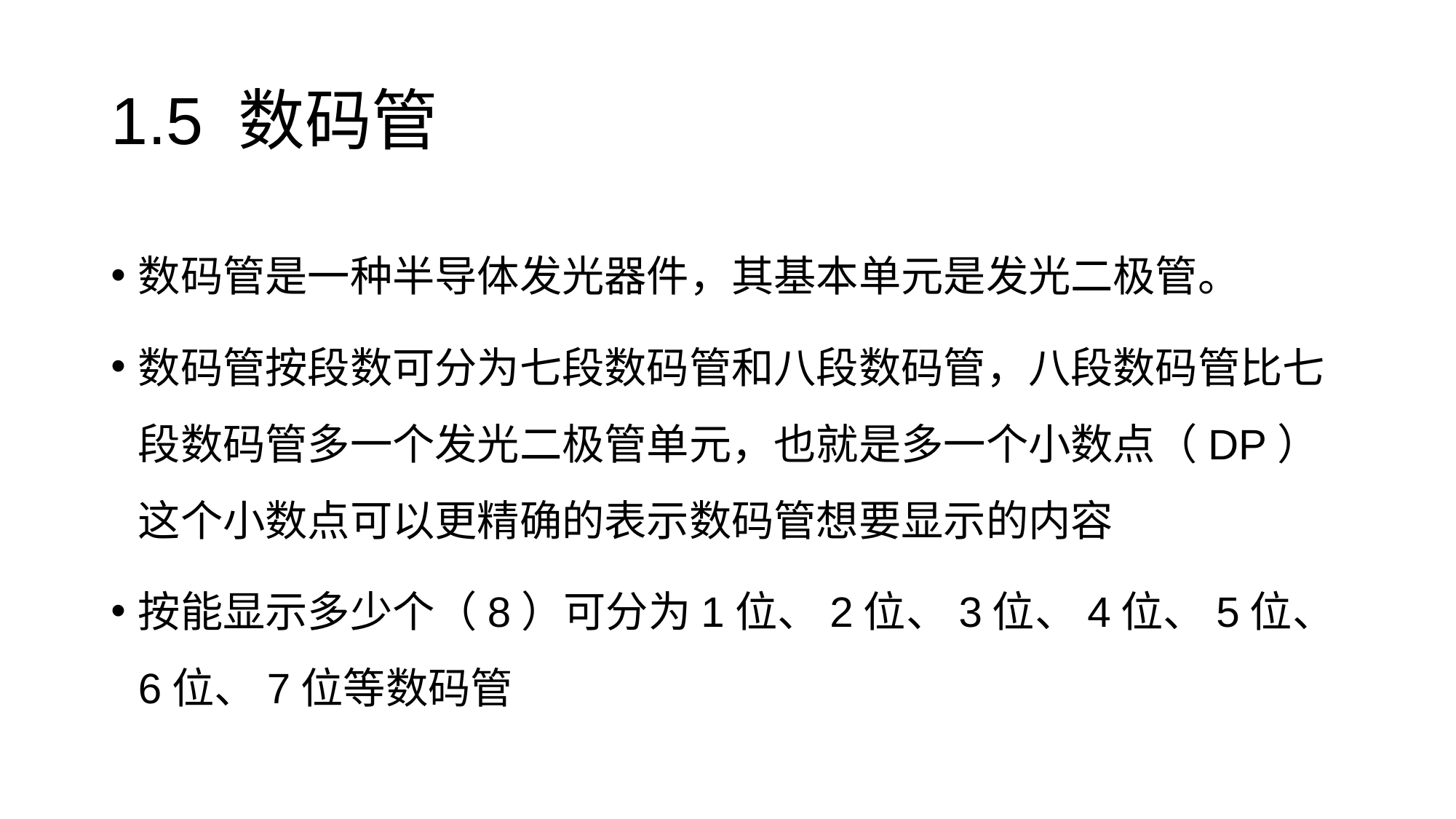

# 1.5 数码管
数码管是一种半导体发光器件，其基本单元是发光二极管。
数码管按段数可分为七段数码管和八段数码管，八段数码管比七段数码管多一个发光二极管单元，也就是多一个小数点（DP）这个小数点可以更精确的表示数码管想要显示的内容
按能显示多少个（8）可分为1位、2位、3位、4位、5位、6位、7位等数码管